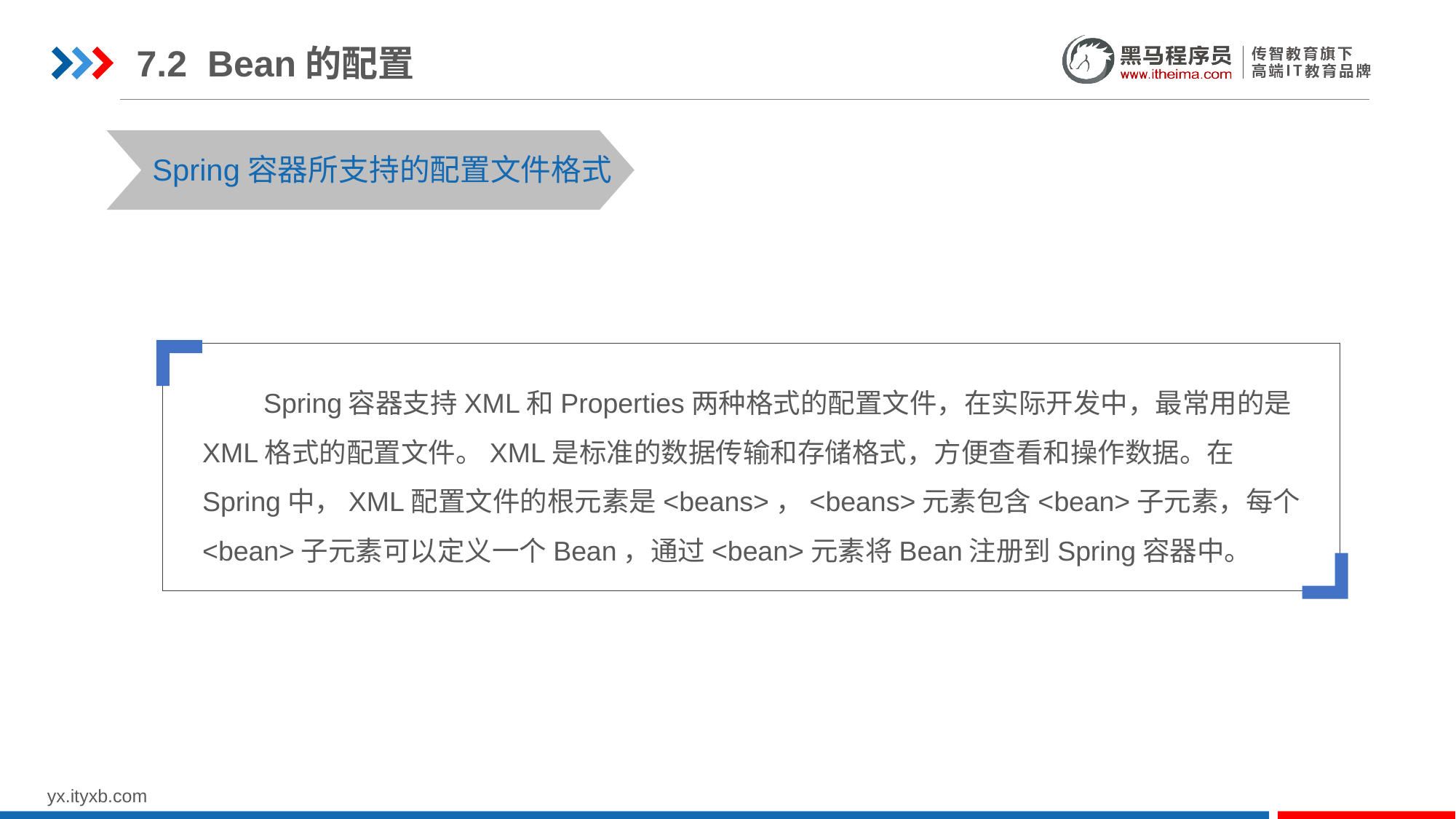

7.2  Bean的配置

Spring容器所支持的配置文件格式

        Spring容器支持XML和Properties两种格式的配置文件，在实际开发中，最常用的是XML格式的配置文件。XML是标准的数据传输和存储格式，方便查看和操作数据。在Spring中，XML配置文件的根元素是<beans>，<beans>元素包含<bean>子元素，每个<bean>子元素可以定义一个Bean，通过<bean>元素将Bean注册到Spring容器中。